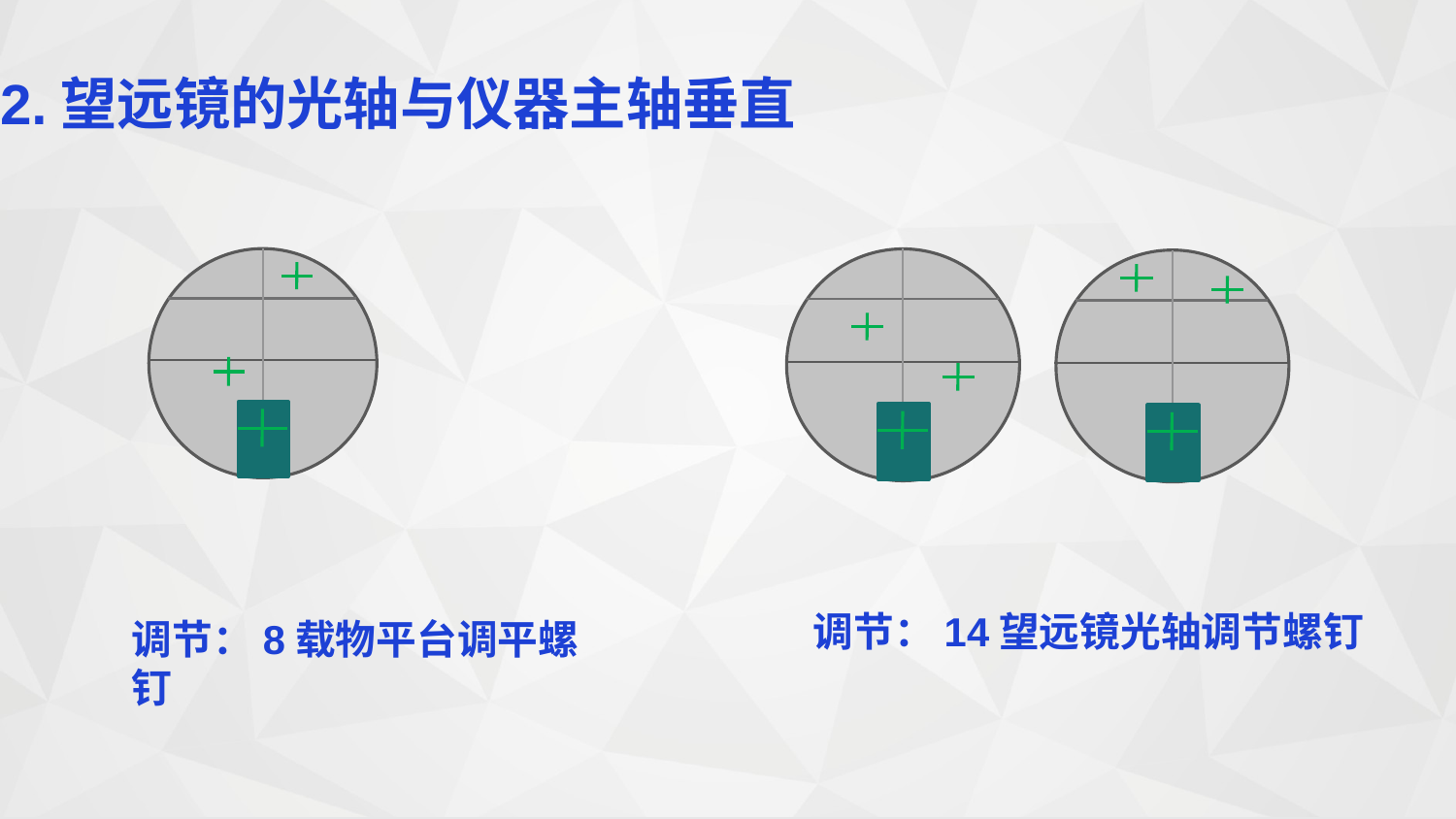

2.望远镜的光轴与仪器主轴垂直

调节：14望远镜光轴调节螺钉

调节：8载物平台调平螺钉